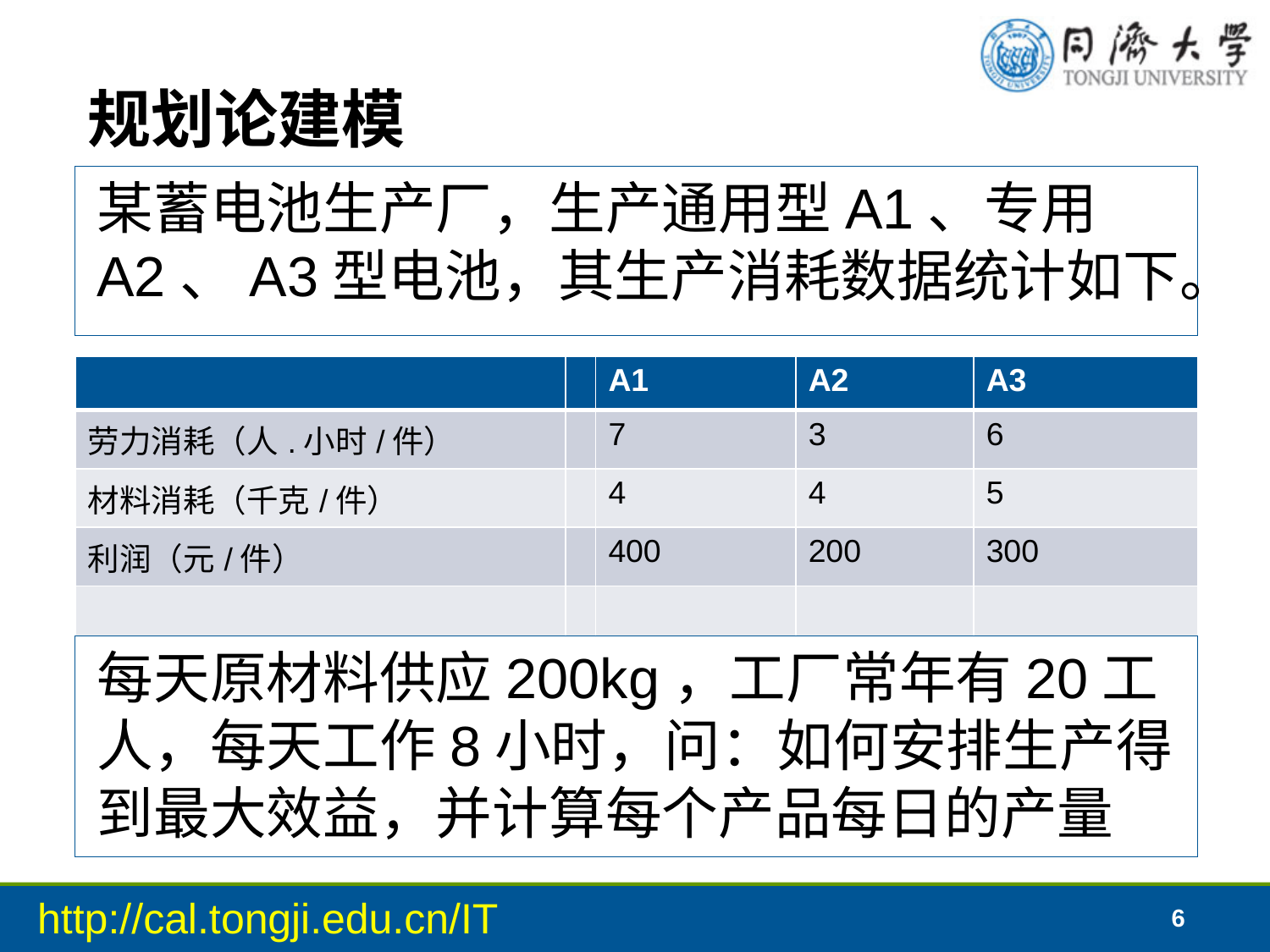

# 规划论建模
某蓄电池生产厂，生产通用型A1、专用A2、A3型电池，其生产消耗数据统计如下。
|  |  | A1 | A2 | A3 |
| --- | --- | --- | --- | --- |
| 劳力消耗（人.小时/件） |  | 7 | 3 | 6 |
| 材料消耗（千克/件） |  | 4 | 4 | 5 |
| 利润（元/件） |  | 400 | 200 | 300 |
|  |  |  |  |  |
每天原材料供应200kg，工厂常年有20工人，每天工作8小时，问：如何安排生产得到最大效益，并计算每个产品每日的产量